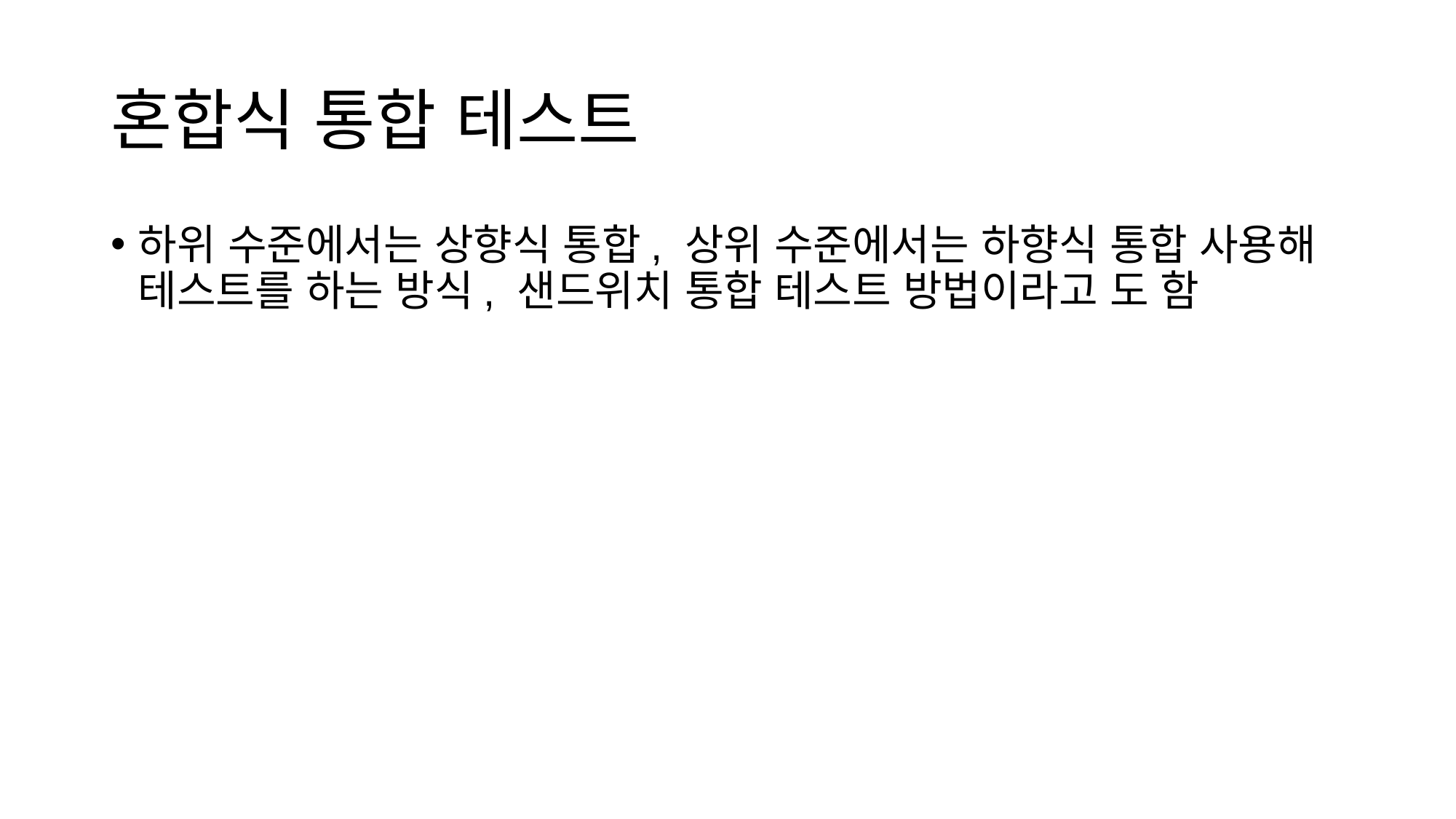

# 혼합식 통합 테스트
하위 수준에서는 상향식 통합, 상위 수준에서는 하향식 통합 사용해 테스트를 하는 방식, 샌드위치 통합 테스트 방법이라고 도 함